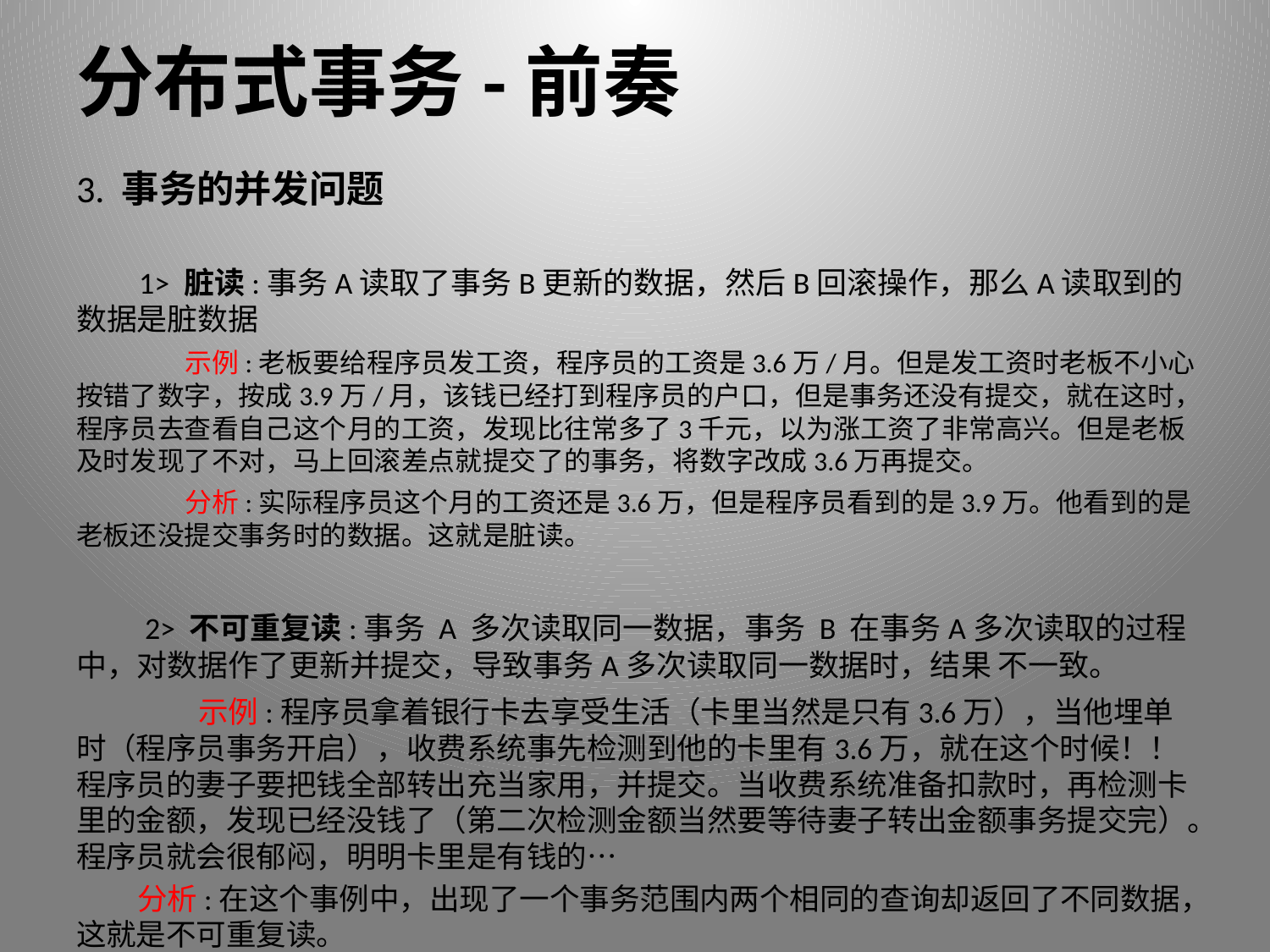

# 分布式事务-前奏
3. 事务的并发问题

         1> 脏读:事务A读取了事务B更新的数据，然后B回滚操作，那么A读取到的数据是脏数据
               示例:老板要给程序员发工资，程序员的工资是3.6万/月。但是发工资时老板不小心按错了数字，按成3.9万/月，该钱已经打到程序员的户口，但是事务还没有提交，就在这时，程序员去查看自己这个月的工资，发现比往常多了3千元，以为涨工资了非常高兴。但是老板及时发现了不对，马上回滚差点就提交了的事务，将数字改成3.6万再提交。
               分析:实际程序员这个月的工资还是3.6万，但是程序员看到的是3.9万。他看到的是老板还没提交事务时的数据。这就是脏读。

         2> 不可重复读:事务 A 多次读取同一数据，事务 B 在事务A多次读取的过程中，对数据作了更新并提交，导致事务A多次读取同一数据时，结果 不一致。
               示例:程序员拿着银行卡去享受生活（卡里当然是只有3.6万），当他埋单时（程序员事务开启），收费系统事先检测到他的卡里有3.6万，就在这个时候！！程序员的妻子要把钱全部转出充当家用，并提交。当收费系统准备扣款时，再检测卡里的金额，发现已经没钱了（第二次检测金额当然要等待妻子转出金额事务提交完）。程序员就会很郁闷，明明卡里是有钱的…
        分析:在这个事例中，出现了一个事务范围内两个相同的查询却返回了不同数据，这就是不可重复读。